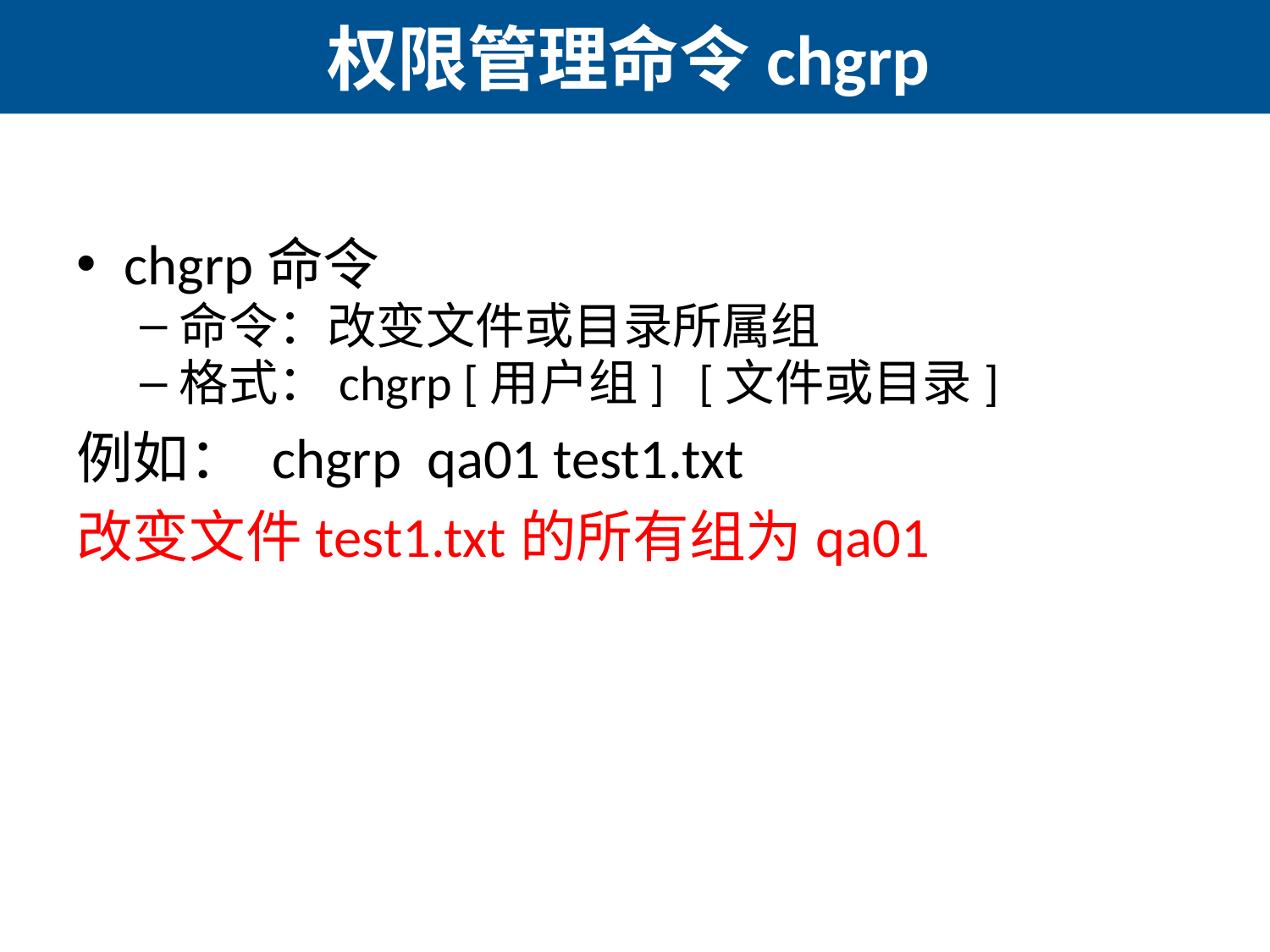

# 权限管理命令chgrp
chgrp命令
命令：改变文件或目录所属组
格式：chgrp [用户组]   [文件或目录]
例如： chgrp  qa01 test1.txt
改变文件test1.txt的所有组为qa01